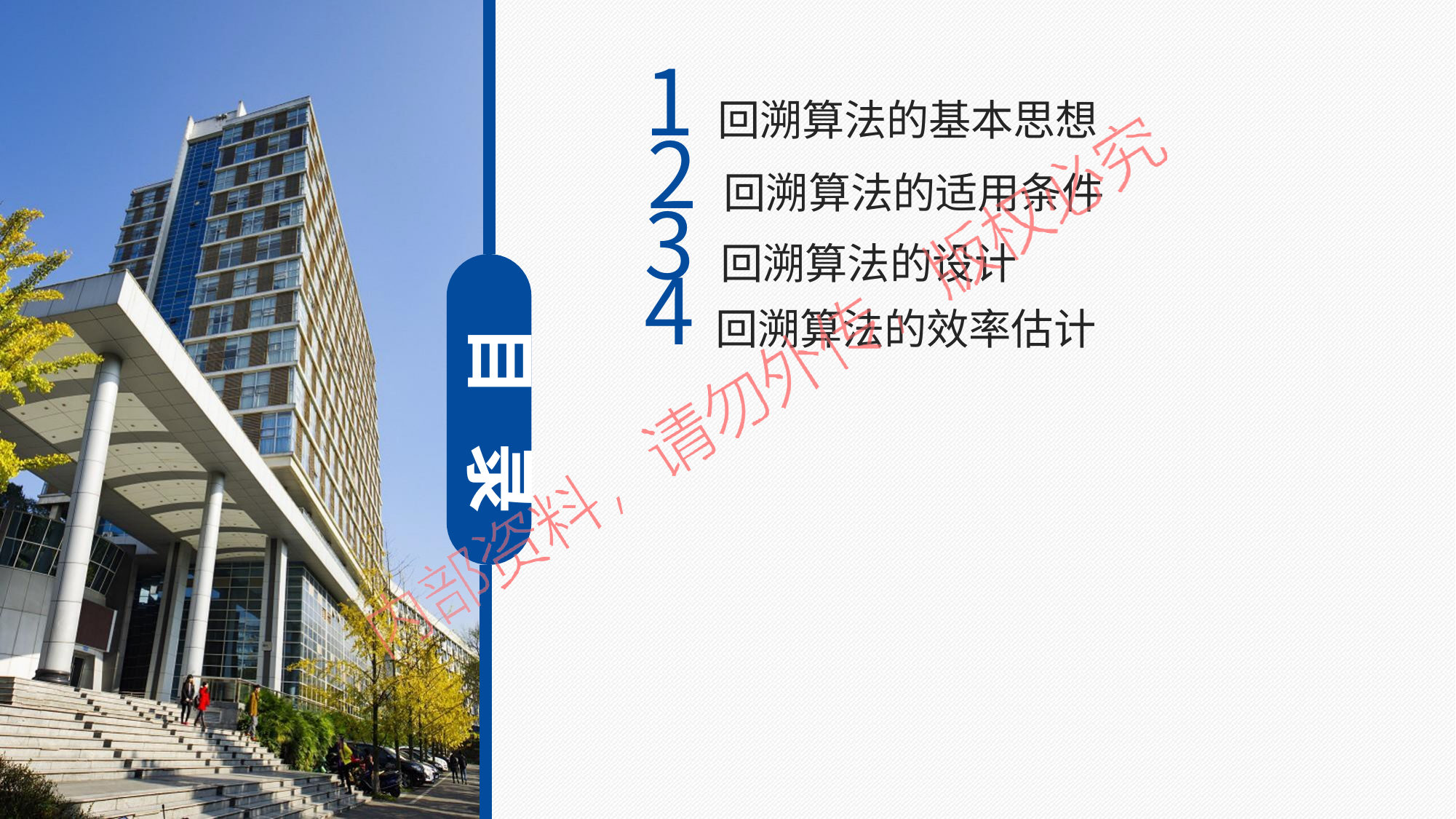

回溯算法的基本思想
回溯算法的适用条件
回溯算法的设计
回溯算法的效率估计

目
录